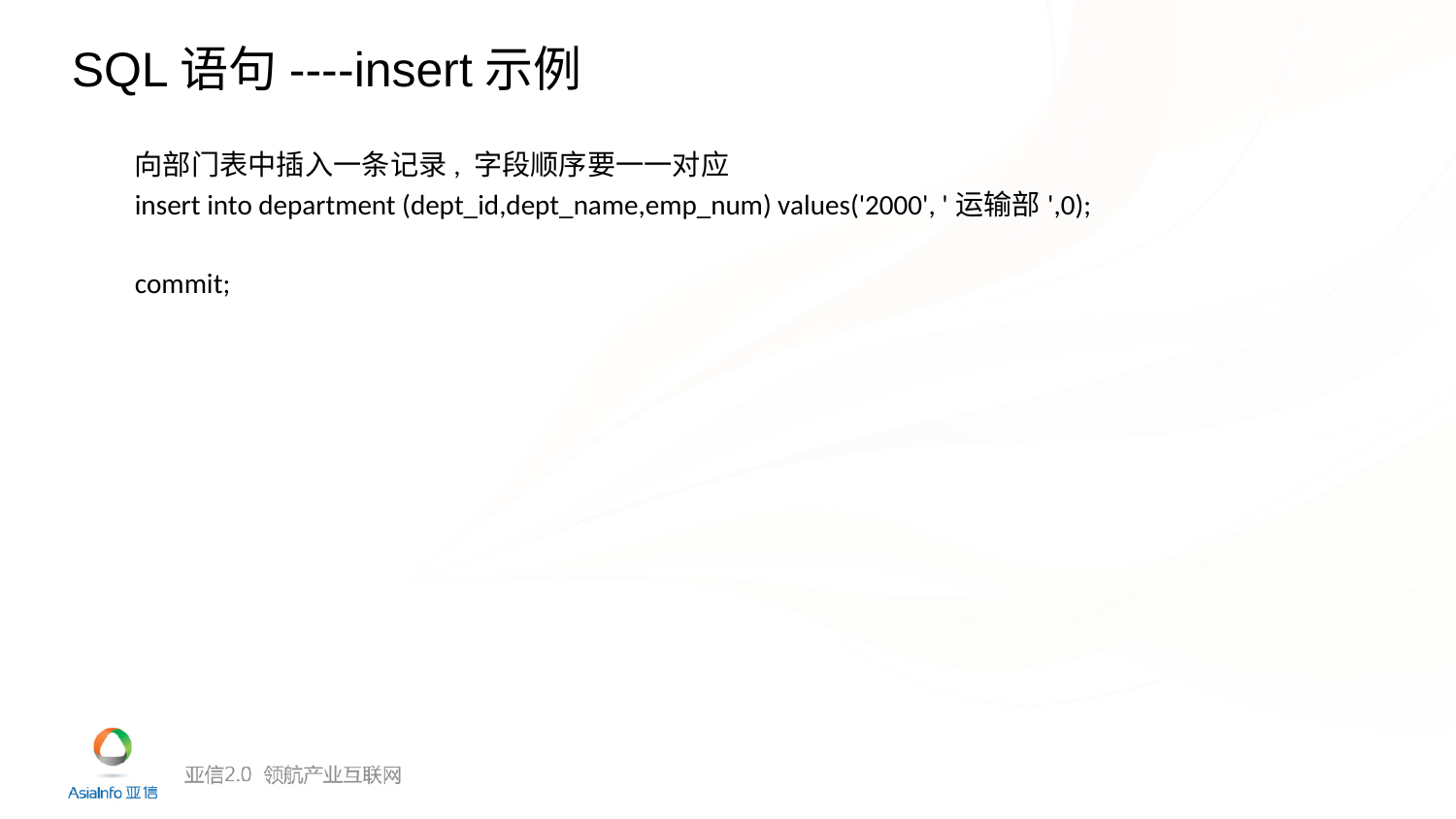

SQL语句----insert示例

向部门表中插入一条记录, 字段顺序要一一对应
insert into department (dept_id,dept_name,emp_num) values('2000', '运输部',0);

commit;